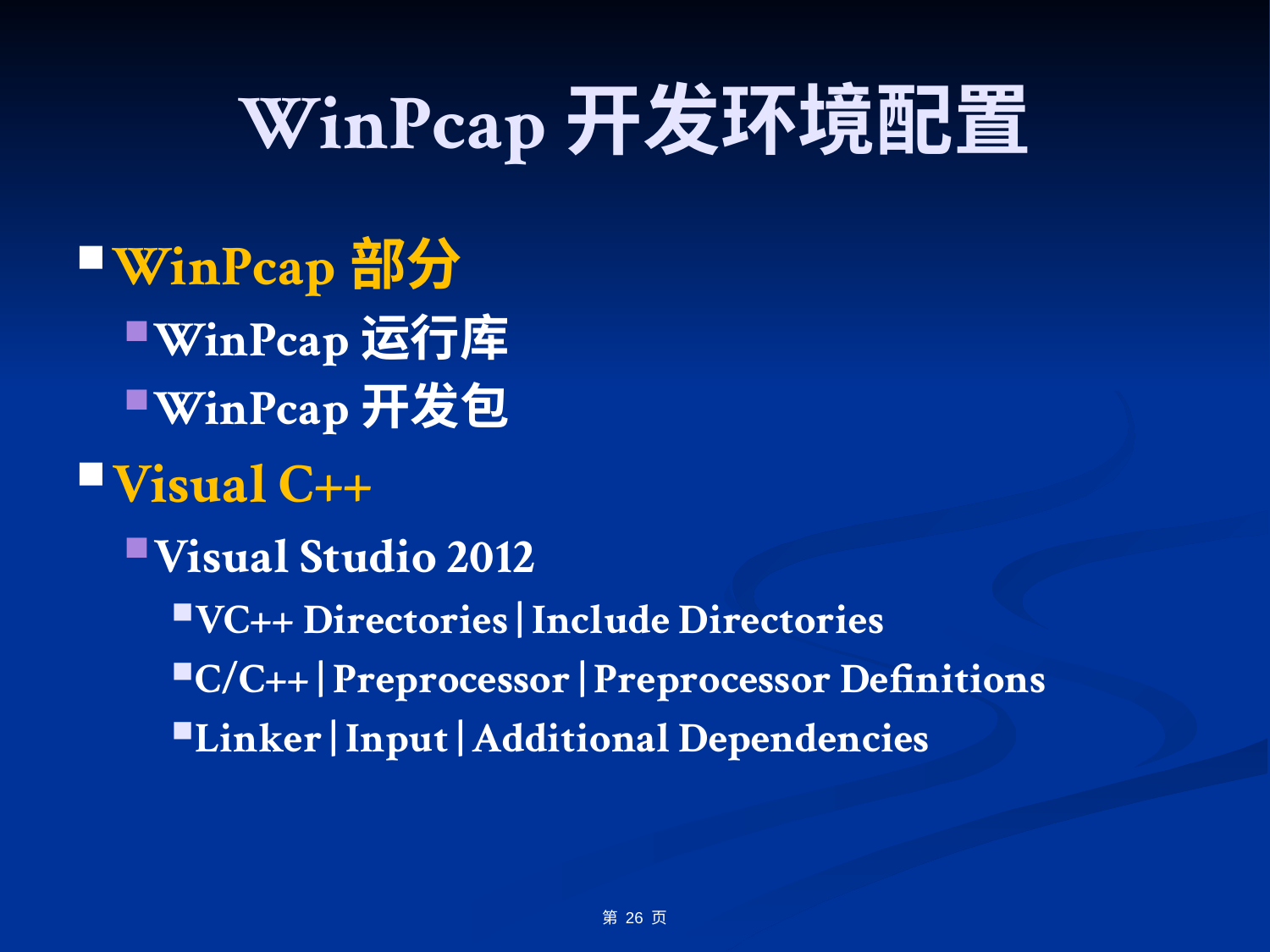

# WinPcap开发环境配置
WinPcap部分
WinPcap运行库
WinPcap开发包
Visual C++
Visual Studio 2012
VC++ Directories | Include Directories
C/C++ | Preprocessor | Preprocessor Definitions
Linker | Input | Additional Dependencies

第 26 页